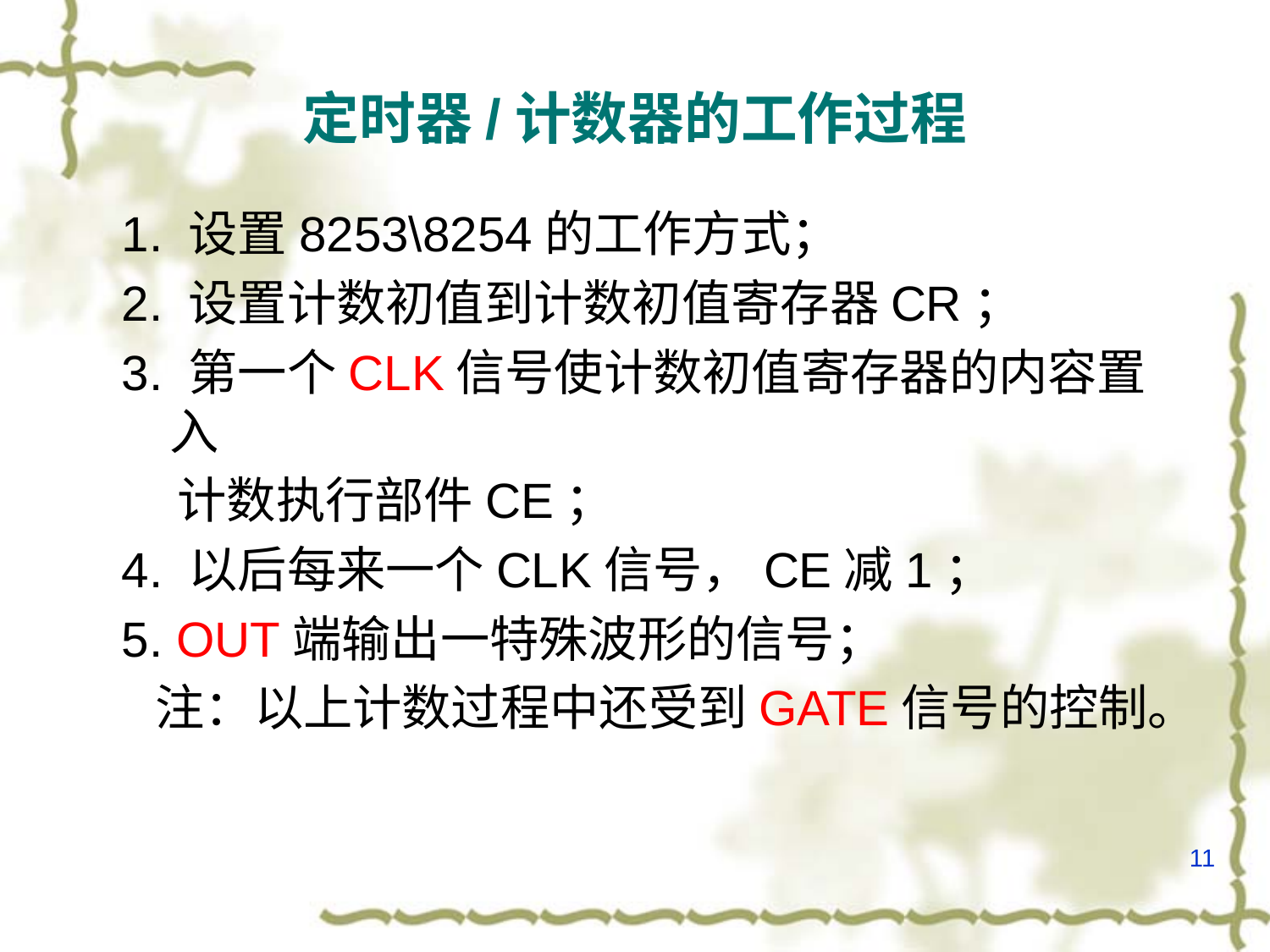

# 定时器/计数器的工作过程
1. 设置8253\8254的工作方式；
2. 设置计数初值到计数初值寄存器CR；
3. 第一个CLK信号使计数初值寄存器的内容置入
    计数执行部件CE；
4. 以后每来一个CLK信号，CE减1；
5. OUT端输出一特殊波形的信号；
  注：以上计数过程中还受到GATE信号的控制。
11